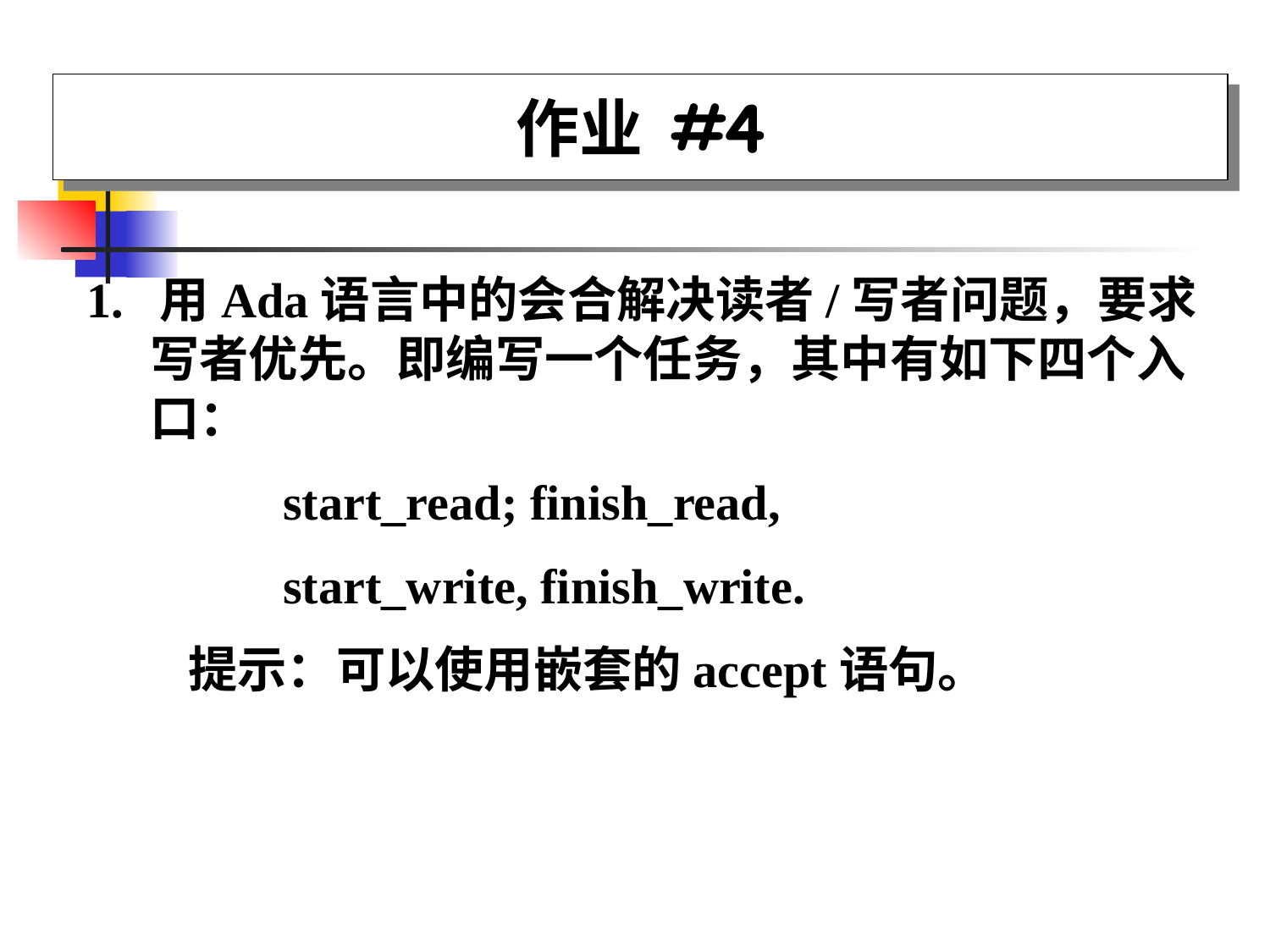

作业 #4
1.  用Ada语言中的会合解决读者/写者问题，要求写者优先。即编写一个任务，其中有如下四个入口：
                start_read; finish_read,
                start_write, finish_write.
        提示：可以使用嵌套的accept语句。